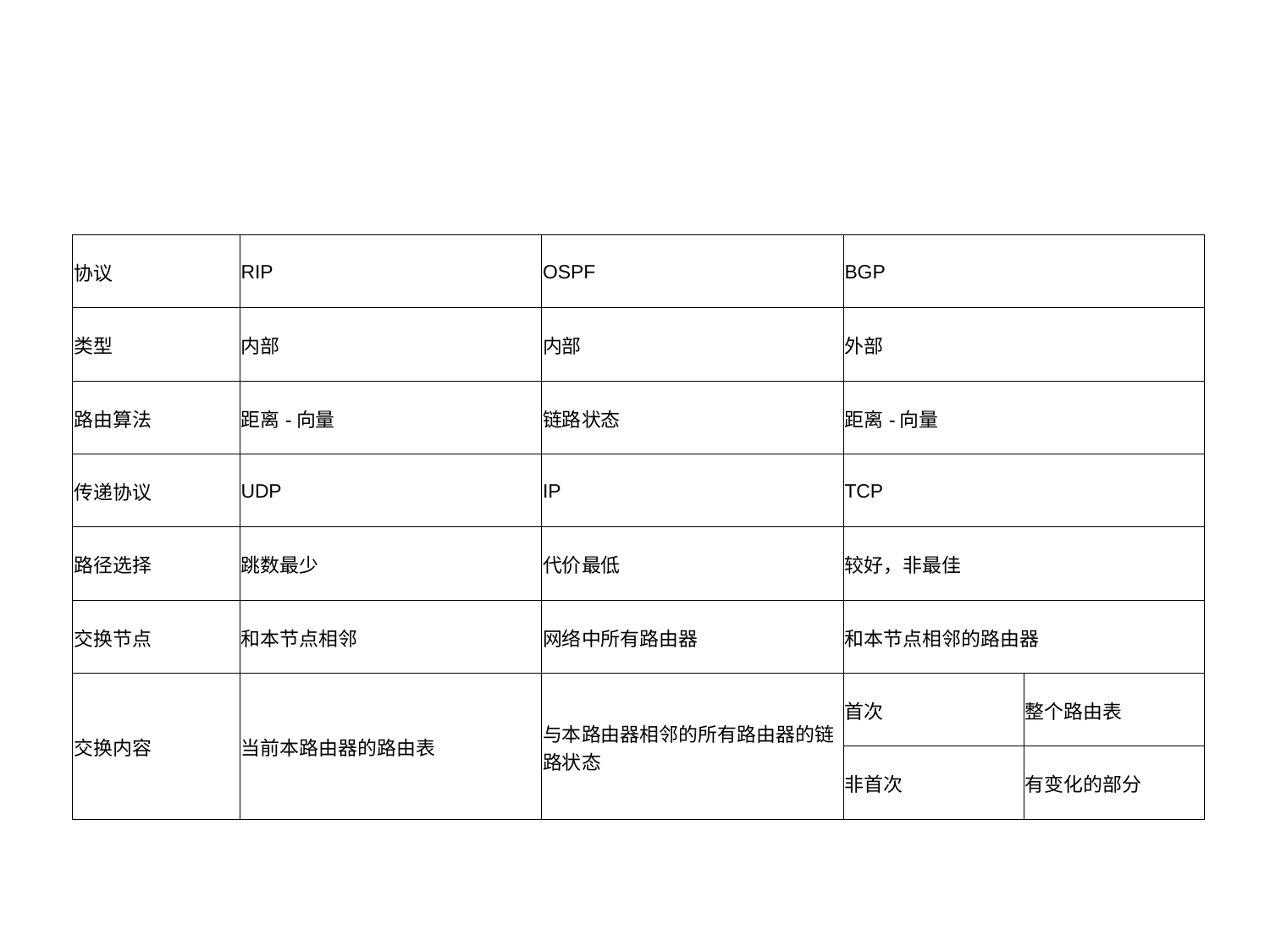

| 协议 | RIP | OSPF | BGP |  |
| --- | --- | --- | --- | --- |
| 类型 | 内部 | 内部 | 外部 |  |
| 路由算法 | 距离-向量 | 链路状态 | 距离-向量 |  |
| 传递协议 | UDP | IP | TCP |  |
| 路径选择 | 跳数最少 | 代价最低 | 较好，非最佳 |  |
| 交换节点 | 和本节点相邻 | 网络中所有路由器 | 和本节点相邻的路由器 |  |
| 交换内容 | 当前本路由器的路由表 | 与本路由器相邻的所有路由器的链路状态 | 首次 | 整个路由表 |
|  |  |  | 非首次 | 有变化的部分 |